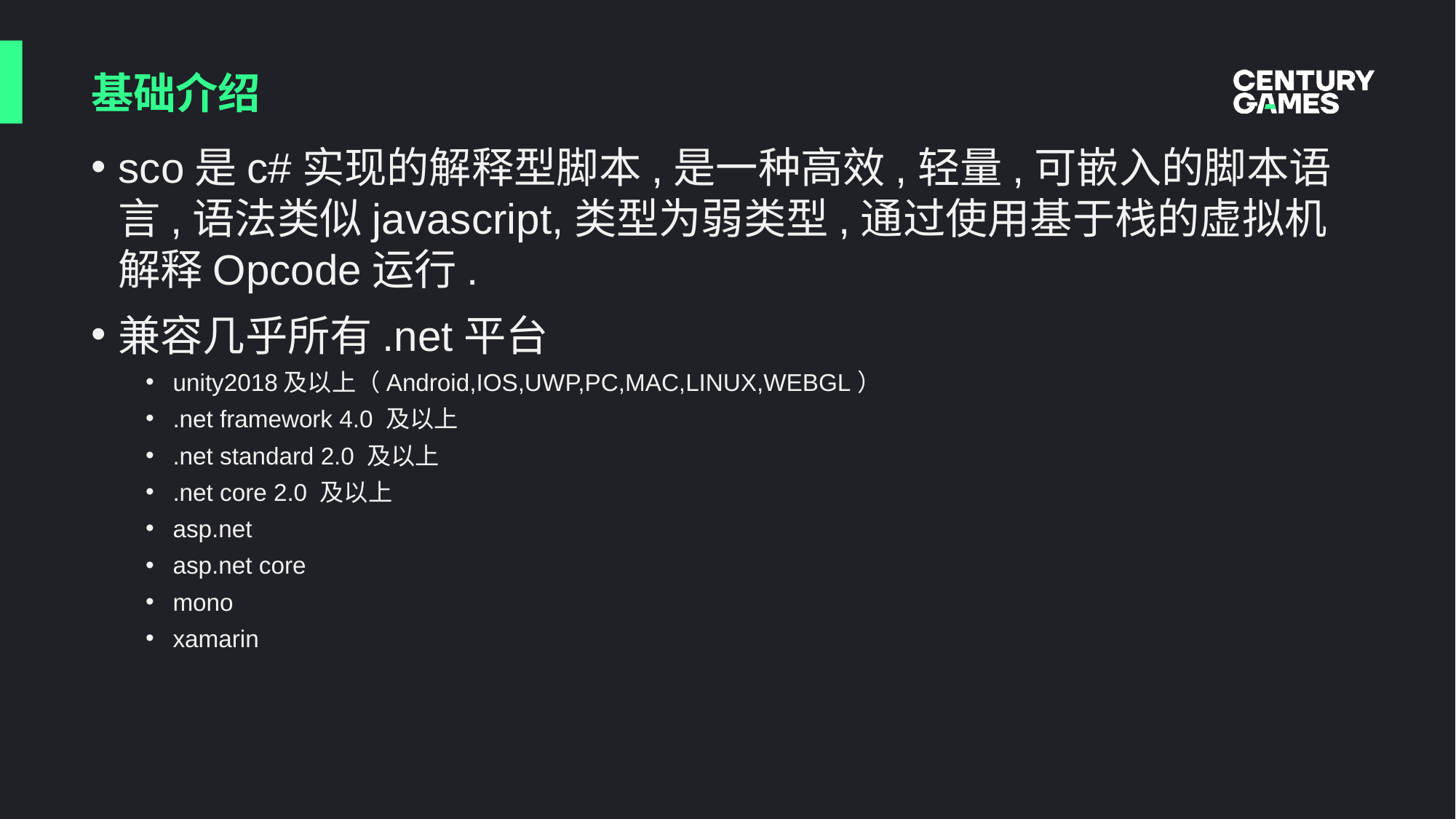

# 基础介绍
sco是c#实现的解释型脚本,是一种高效,轻量,可嵌入的脚本语言,语法类似javascript,类型为弱类型,通过使用基于栈的虚拟机解释Opcode运行.
兼容几乎所有.net平台
unity2018及以上（Android,IOS,UWP,PC,MAC,LINUX,WEBGL）
.net framework 4.0 及以上
.net standard 2.0 及以上
.net core 2.0 及以上
asp.net
asp.net core
mono
xamarin